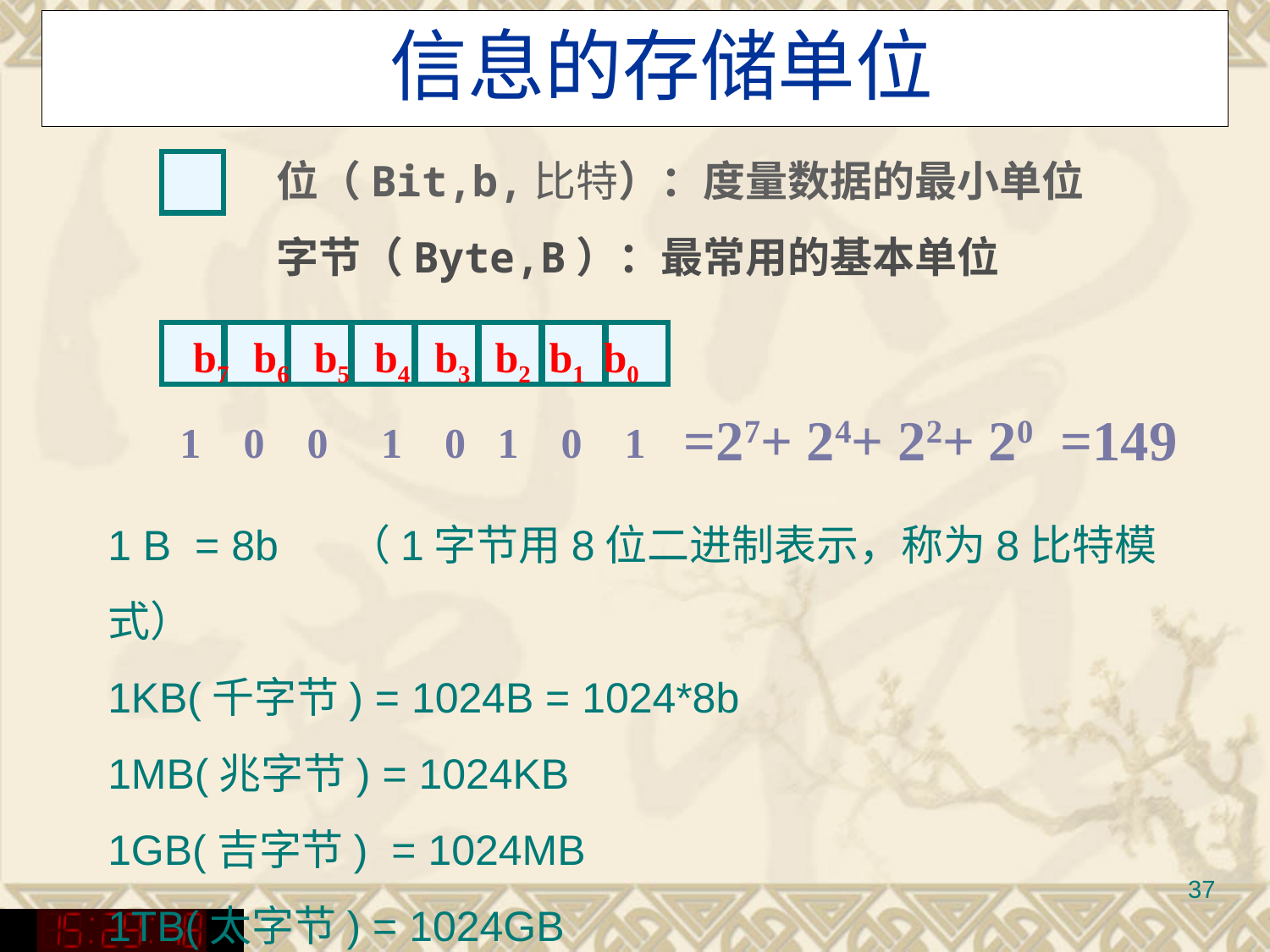

# 信息的存储单位
位（Bit,b,比特）：度量数据的最小单位

字节（Byte,B）：最常用的基本单位

b7    b6    b5    b4    b3    b2   b1   b0
=27+ 24+ 22+ 20
=149
1    0    0     1    0   1    0    1
1 B  = 8b     （1字节用8位二进制表示，称为8比特模式）
1KB(千字节) = 1024B = 1024*8b
1MB(兆字节) = 1024KB
1GB(吉字节)  = 1024MB
1TB(太字节) = 1024GB
37